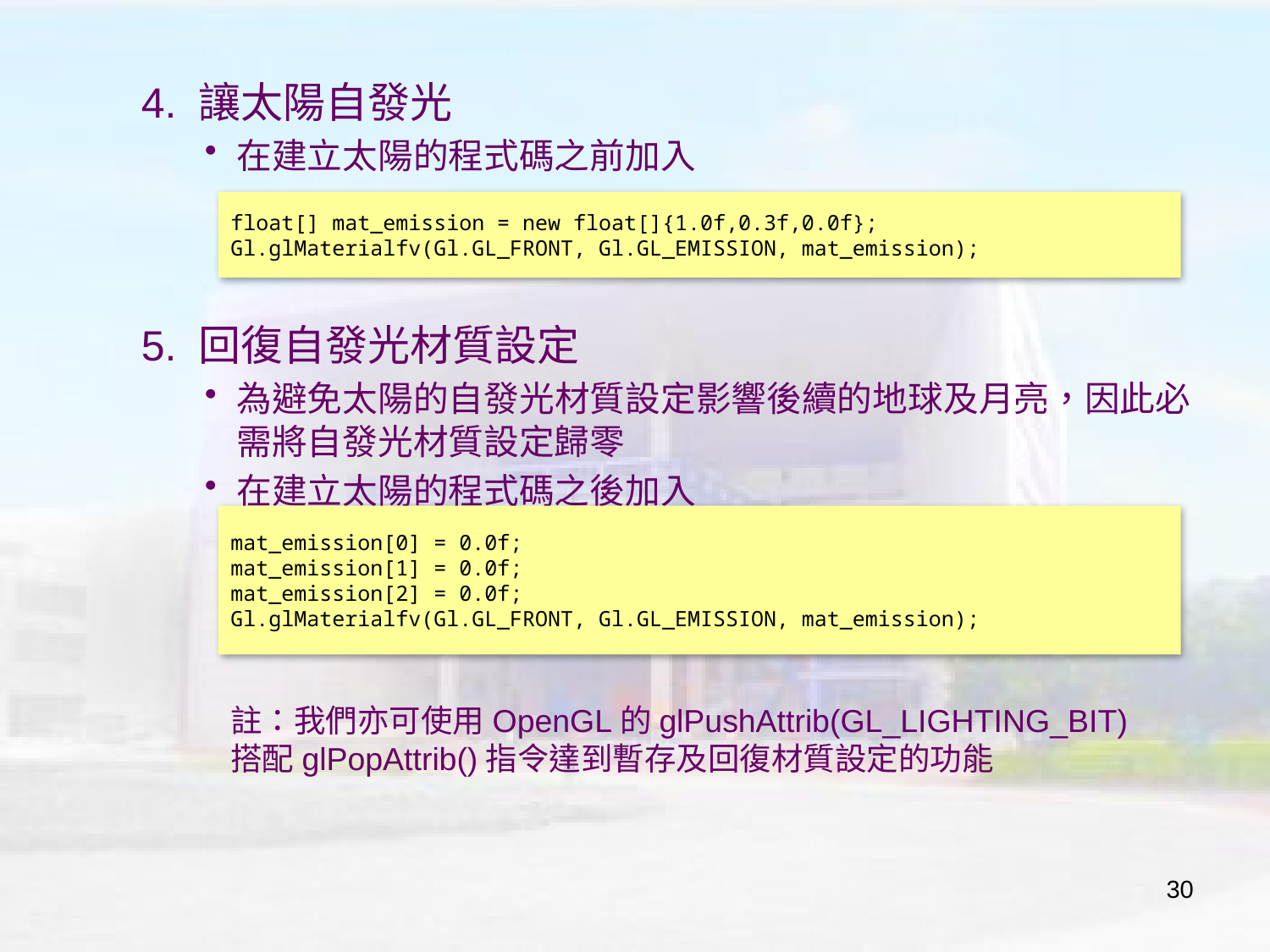

4. 讓太陽自發光
在建立太陽的程式碼之前加入

5. 回復自發光材質設定
為避免太陽的自發光材質設定影響後續的地球及月亮，因此必需將自發光材質設定歸零
在建立太陽的程式碼之後加入

float[] mat_emission = new float[]{1.0f,0.3f,0.0f};
Gl.glMaterialfv(Gl.GL_FRONT, Gl.GL_EMISSION, mat_emission);
mat_emission[0] = 0.0f;
mat_emission[1] = 0.0f;
mat_emission[2] = 0.0f;
Gl.glMaterialfv(Gl.GL_FRONT, Gl.GL_EMISSION, mat_emission);
註：我們亦可使用OpenGL的glPushAttrib(GL_LIGHTING_BIT)搭配glPopAttrib()指令達到暫存及回復材質設定的功能
30